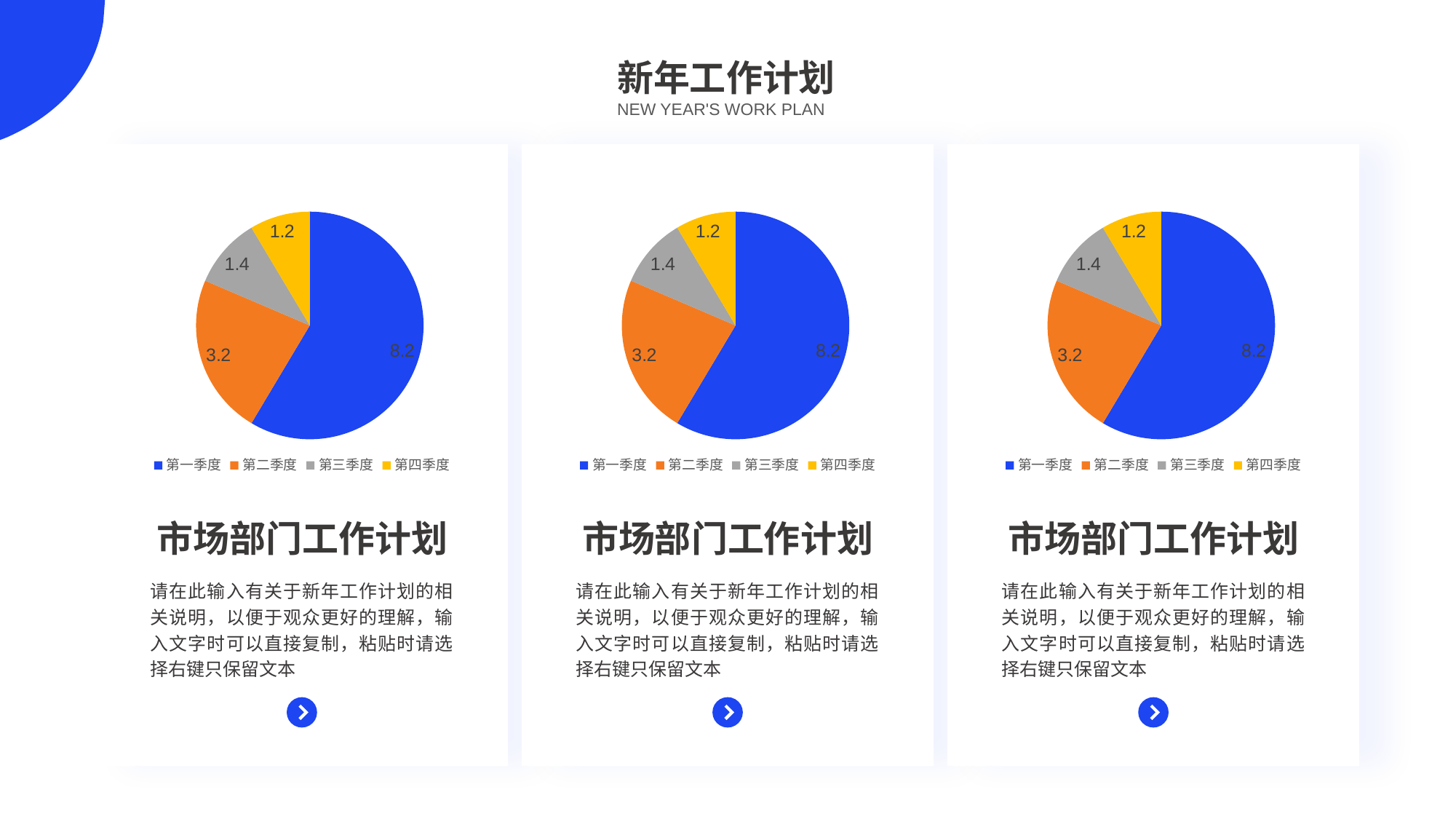

新年工作计划
NEW YEAR'S WORK PLAN

### Chart

| Category | 销售额 |
|---|---|
| 第一季度 | 8.2 |
| 第二季度 | 3.2 |
| 第三季度 | 1.4 |
| 第四季度 | 1.2 |

### Chart

| Category | 销售额 |
|---|---|
| 第一季度 | 8.2 |
| 第二季度 | 3.2 |
| 第三季度 | 1.4 |
| 第四季度 | 1.2 |

### Chart

| Category | 销售额 |
|---|---|
| 第一季度 | 8.2 |
| 第二季度 | 3.2 |
| 第三季度 | 1.4 |
| 第四季度 | 1.2 |
市场部门工作计划
市场部门工作计划
市场部门工作计划
请在此输入有关于新年工作计划的相关说明，以便于观众更好的理解，输入文字时可以直接复制，粘贴时请选择右键只保留文本
请在此输入有关于新年工作计划的相关说明，以便于观众更好的理解，输入文字时可以直接复制，粘贴时请选择右键只保留文本
请在此输入有关于新年工作计划的相关说明，以便于观众更好的理解，输入文字时可以直接复制，粘贴时请选择右键只保留文本